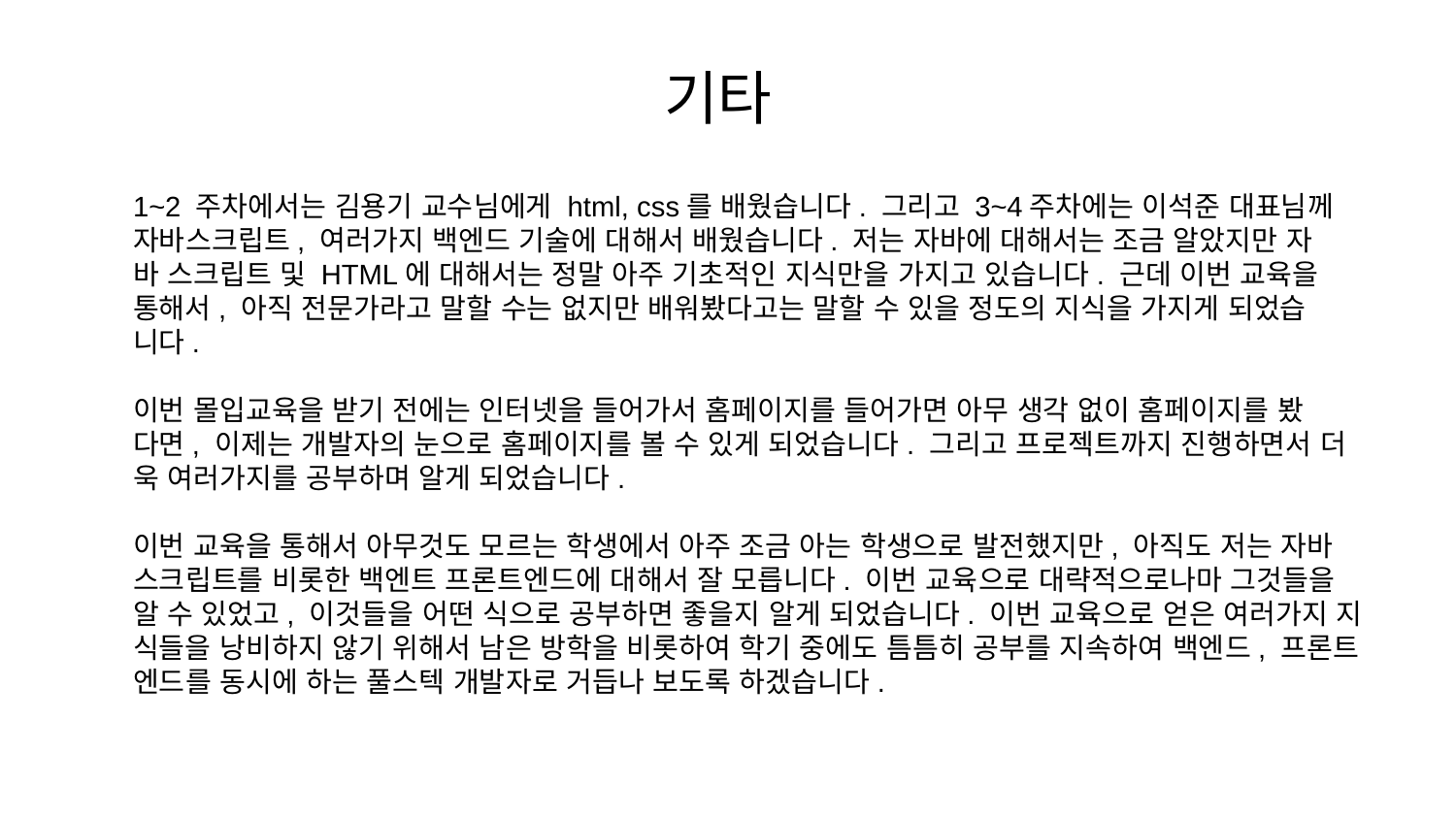

# 기타
1~2 주차에서는 김용기 교수님에게 html, css를 배웠습니다. 그리고 3~4주차에는 이석준 대표님께
자바스크립트, 여러가지 백엔드 기술에 대해서 배웠습니다. 저는 자바에 대해서는 조금 알았지만 자
바 스크립트 및 HTML에 대해서는 정말 아주 기초적인 지식만을 가지고 있습니다. 근데 이번 교육을
통해서, 아직 전문가라고 말할 수는 없지만 배워봤다고는 말할 수 있을 정도의 지식을 가지게 되었습
니다.

이번 몰입교육을 받기 전에는 인터넷을 들어가서 홈페이지를 들어가면 아무 생각 없이 홈페이지를 봤
다면, 이제는 개발자의 눈으로 홈페이지를 볼 수 있게 되었습니다. 그리고 프로젝트까지 진행하면서 더
욱 여러가지를 공부하며 알게 되었습니다.

이번 교육을 통해서 아무것도 모르는 학생에서 아주 조금 아는 학생으로 발전했지만, 아직도 저는 자바
스크립트를 비롯한 백엔트 프론트엔드에 대해서 잘 모릅니다. 이번 교육으로 대략적으로나마 그것들을
알 수 있었고, 이것들을 어떤 식으로 공부하면 좋을지 알게 되었습니다. 이번 교육으로 얻은 여러가지 지
식들을 낭비하지 않기 위해서 남은 방학을 비롯하여 학기 중에도 틈틈히 공부를 지속하여 백엔드, 프론트
엔드를 동시에 하는 풀스텍 개발자로 거듭나 보도록 하겠습니다.